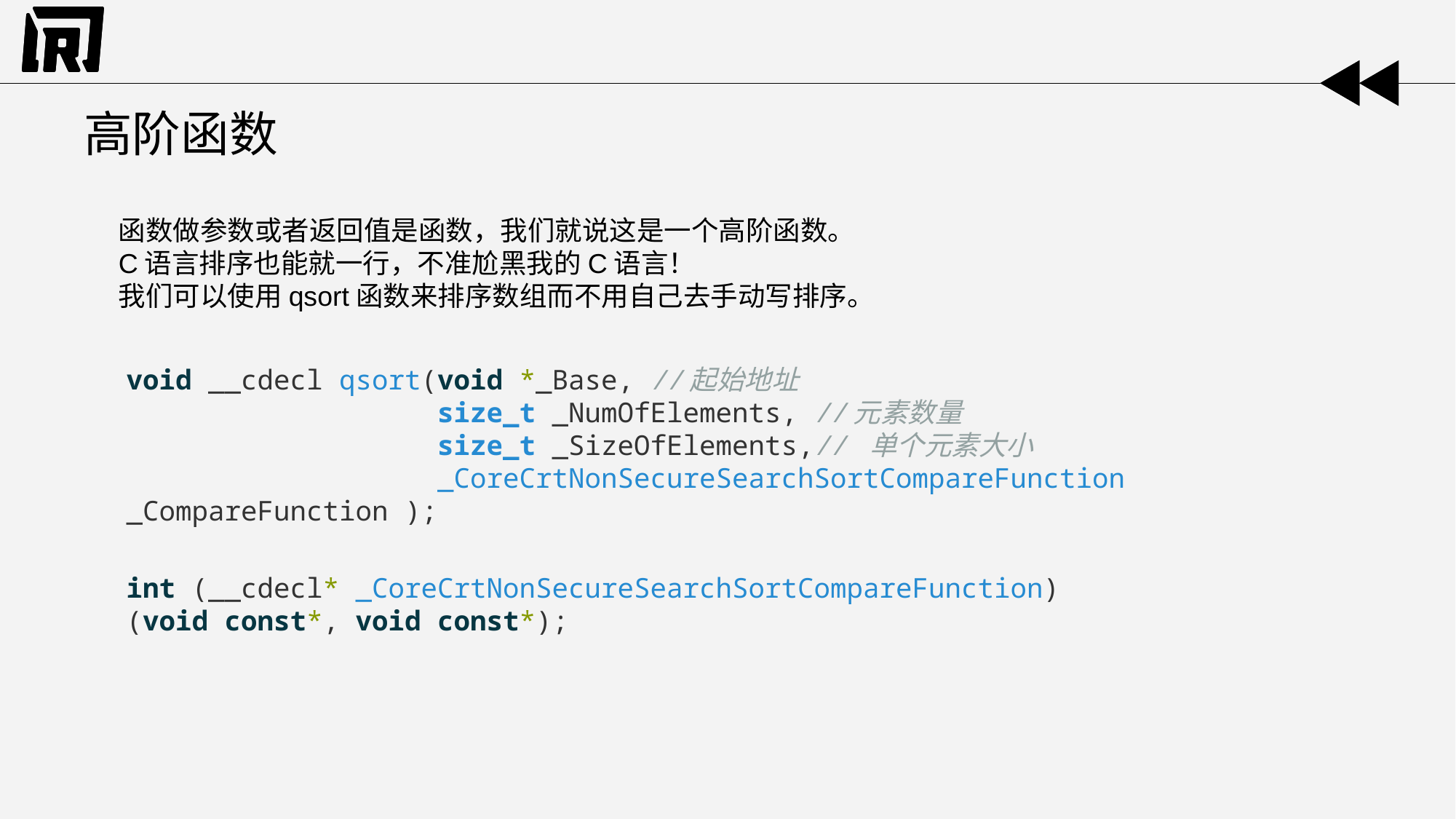

# 高阶函数
函数做参数或者返回值是函数，我们就说这是一个高阶函数。
C语言排序也能就一行，不准尬黑我的C语言！
我们可以使用qsort函数来排序数组而不用自己去手动写排序。
void __cdecl qsort(void *_Base, //起始地址
                   size_t _NumOfElements, //元素数量
                   size_t _SizeOfElements,// 单个元素大小
                   _CoreCrtNonSecureSearchSortCompareFunction _CompareFunction );
int (__cdecl* _CoreCrtNonSecureSearchSortCompareFunction)
(void const*, void const*);